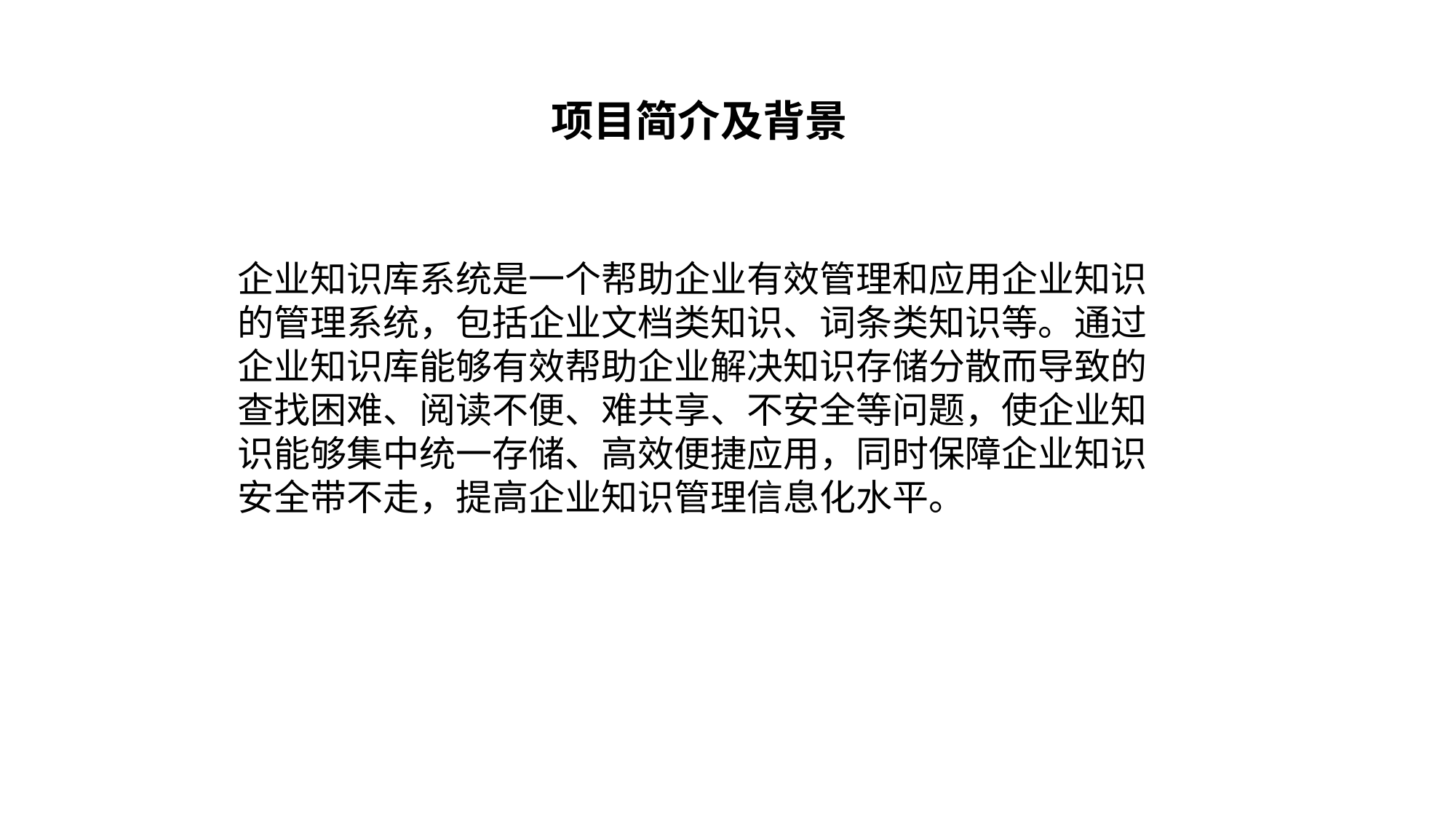

项目简介及背景
企业知识库系统是一个帮助企业有效管理和应用企业知识的管理系统，包括企业文档类知识、词条类知识等。通过企业知识库能够有效帮助企业解决知识存储分散而导致的查找困难、阅读不便、难共享、不安全等问题，使企业知识能够集中统一存储、高效便捷应用，同时保障企业知识安全带不走，提高企业知识管理信息化水平。